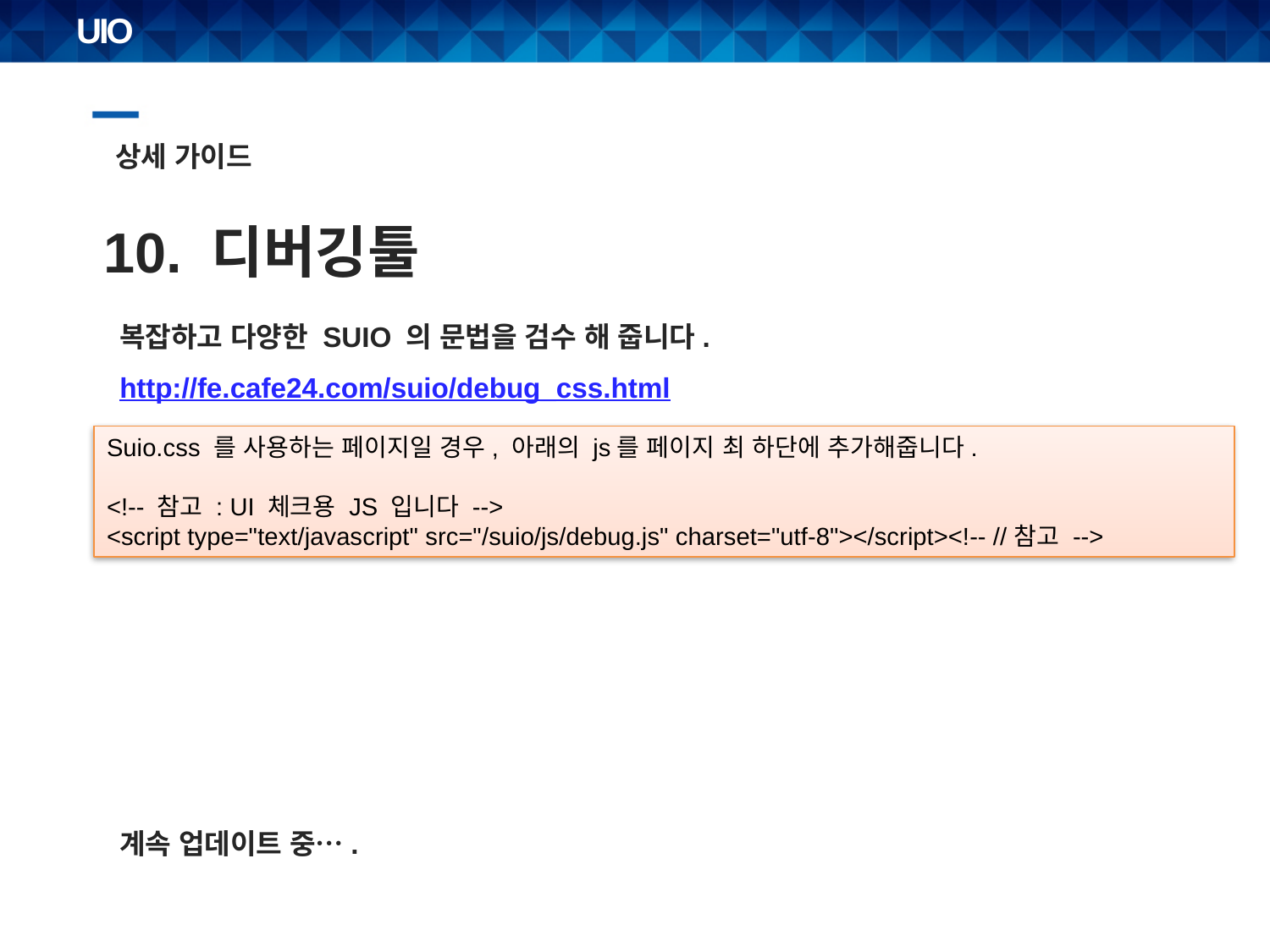

# UIO
상세 가이드
10. 디버깅툴
복잡하고 다양한 SUIO 의 문법을 검수 해 줍니다.
http://fe.cafe24.com/suio/debug_css.html

계속 업데이트 중….
Suio.css 를 사용하는 페이지일 경우, 아래의 js를 페이지 최 하단에 추가해줍니다.

<!-- 참고 : UI 체크용 JS 입니다 -->
<script type="text/javascript" src="/suio/js/debug.js" charset="utf-8"></script><!-- //참고 -->